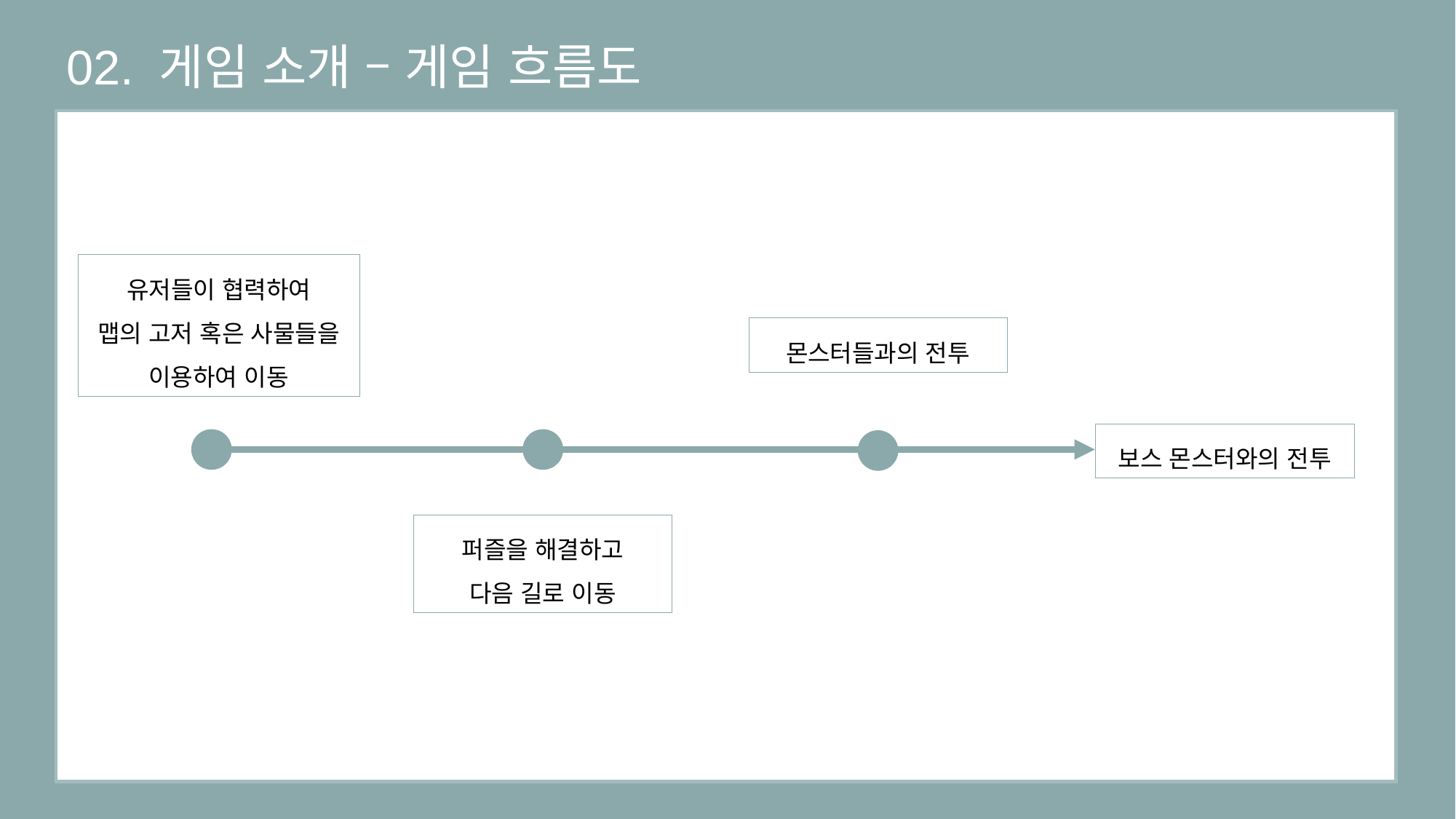

02. 게임 소개 – 게임 흐름도

유저들이 협력하여
맵의 고저 혹은 사물들을
이용하여 이동
몬스터들과의 전투
보스 몬스터와의 전투

퍼즐을 해결하고
다음 길로 이동